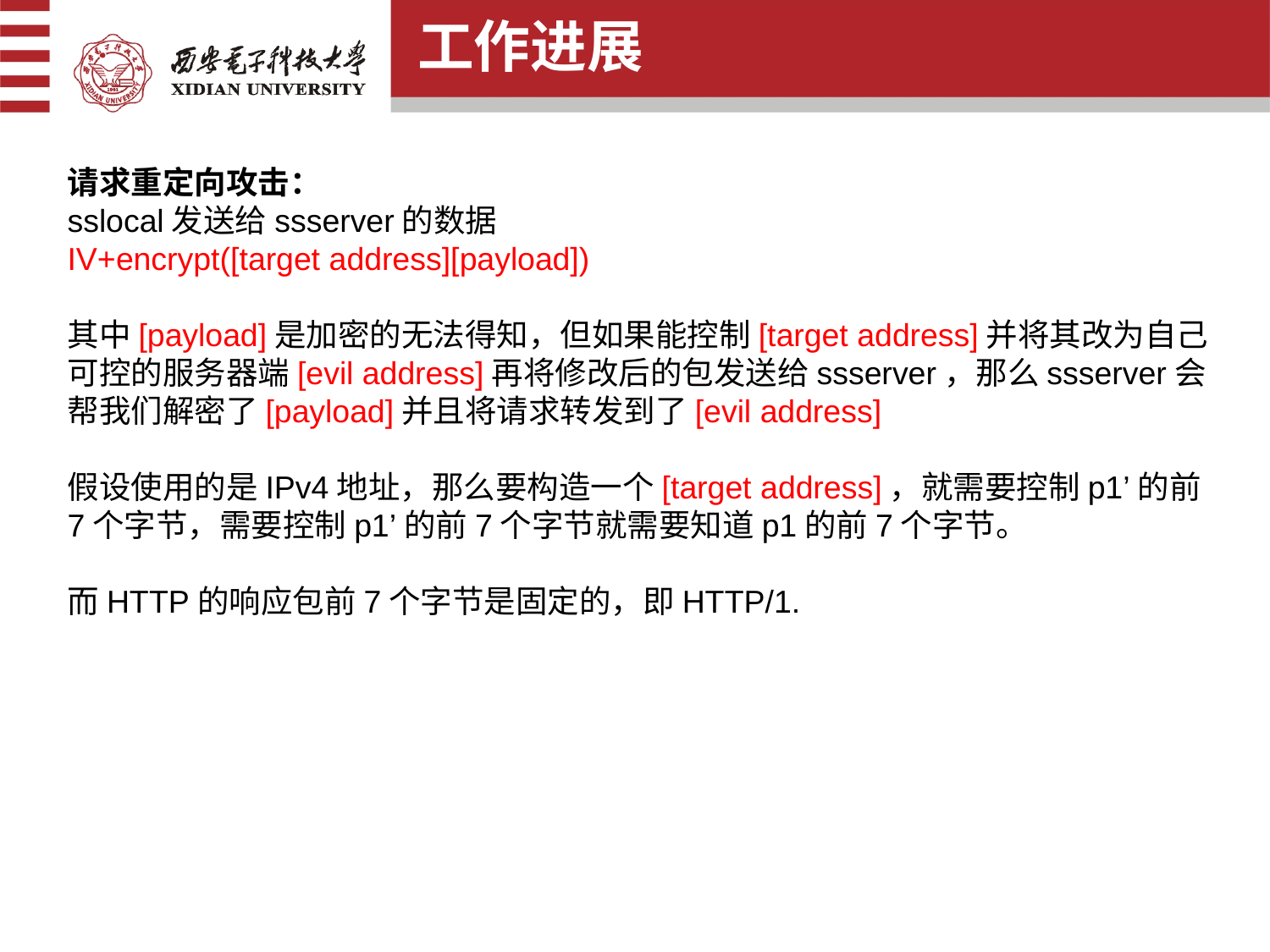

工作进展
请求重定向攻击：
sslocal发送给ssserver的数据
IV+encrypt([target address][payload])

其中[payload]是加密的无法得知，但如果能控制[target address]并将其改为自己可控的服务器端[evil address]再将修改后的包发送给ssserver，那么ssserver会帮我们解密了[payload]并且将请求转发到了[evil address]

假设使用的是IPv4地址，那么要构造一个[target address]，就需要控制p1’的前7个字节，需要控制p1’的前7个字节就需要知道p1的前7个字节。

而HTTP的响应包前7个字节是固定的，即HTTP/1.